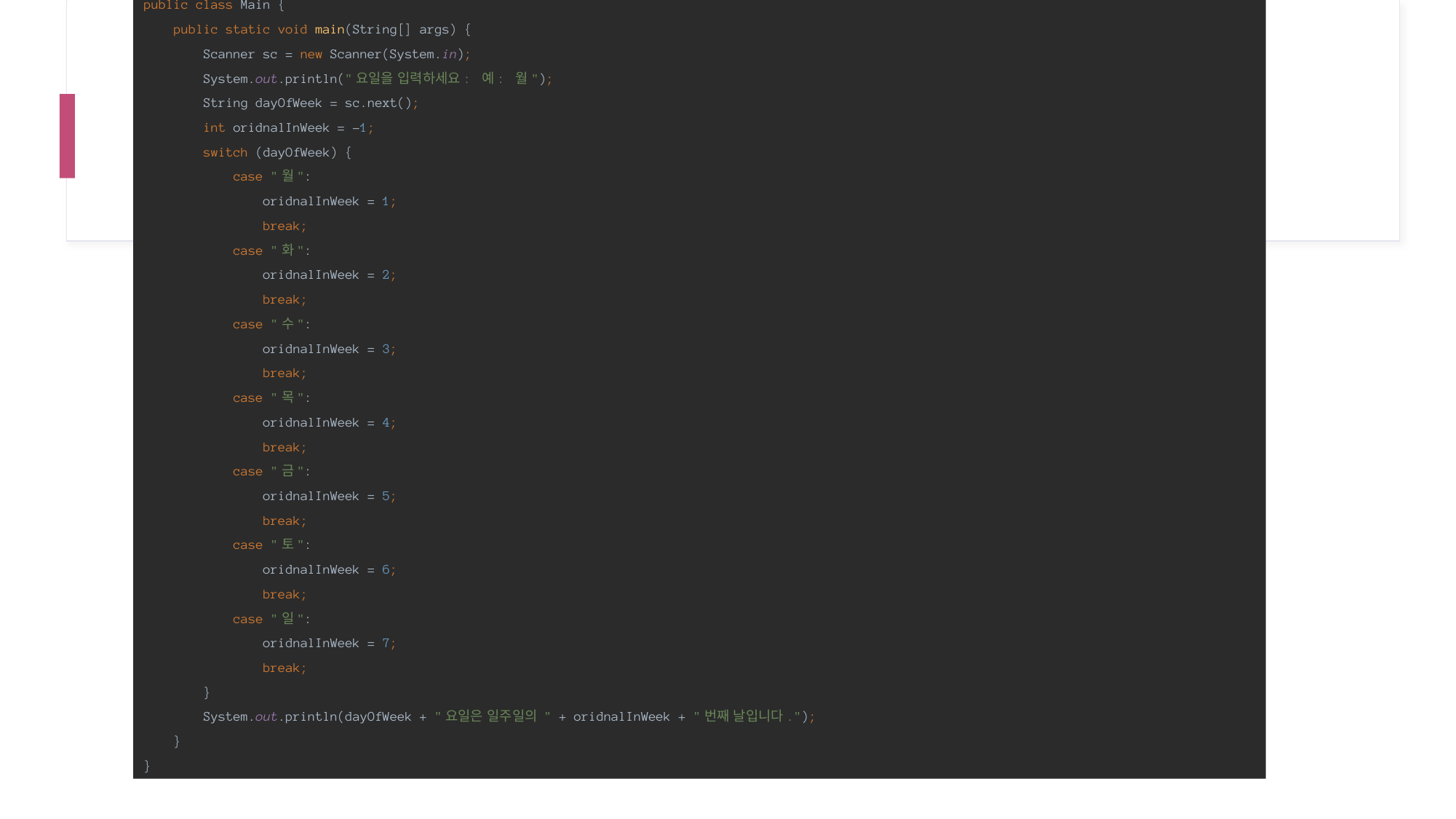

package com.company;
import java.util.Scanner;
public class Main {
    public static void main(String[] args) {
        Scanner sc = new Scanner(System.in);
        System.out.println("요일을 입력하세요: 예: 월");
        String dayOfWeek = sc.next();
        int oridnalInWeek = -1;
        switch (dayOfWeek) {
            case "월":
                oridnalInWeek = 1;
                break;
            case "화":
                oridnalInWeek = 2;
                break;
            case "수":
                oridnalInWeek = 3;
                break;
            case "목":
                oridnalInWeek = 4;
                break;
            case "금":
                oridnalInWeek = 5;
                break;
            case "토":
                oridnalInWeek = 6;
                break;
            case "일":
                oridnalInWeek = 7;
                break;
        }
        System.out.println(dayOfWeek + "요일은 일주일의 " + oridnalInWeek + "번째 날입니다.");
    }
}
# 조건문 2 : switch문